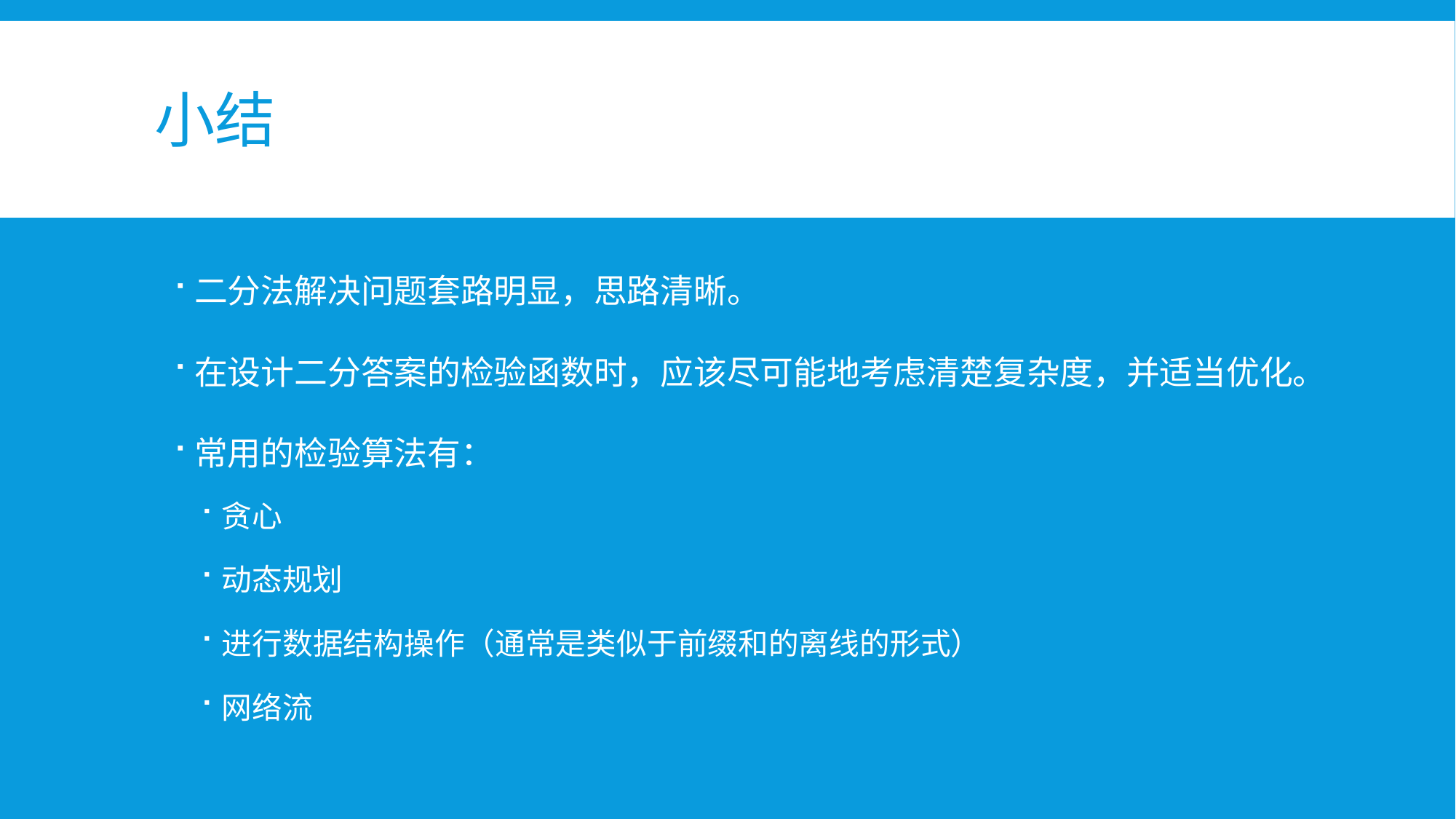

# 小结

二分法解决问题套路明显，思路清晰。
在设计二分答案的检验函数时，应该尽可能地考虑清楚复杂度，并适当优化。
常用的检验算法有：
贪心
动态规划
进行数据结构操作（通常是类似于前缀和的离线的形式）
网络流